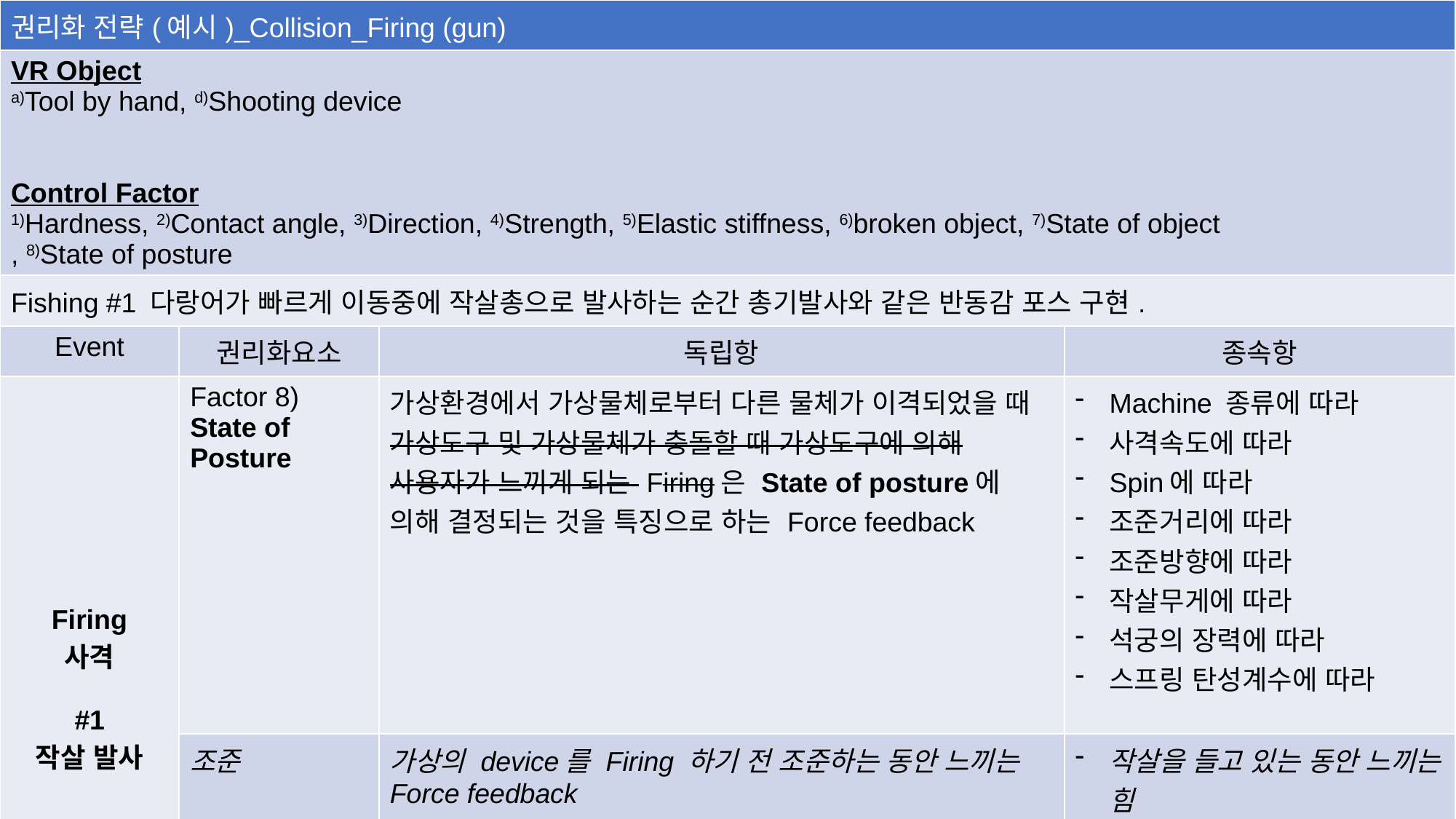

| 권리화 전략(예시)\_Collision\_Firing (gun) |  |  |  |
| --- | --- | --- | --- |
| VR Object a)Tool by hand, d)Shooting device Control Factor 1)Hardness, 2)Contact angle, 3)Direction, 4)Strength, 5)Elastic stiffness, 6)broken object, 7)State of object , 8)State of posture |  |  |  |
| Fishing #1 다랑어가 빠르게 이동중에 작살총으로 발사하는 순간 총기발사와 같은 반동감 포스 구현. |  |  |  |
| Event | 권리화요소 | 독립항 | 종속항 |
| Firing 사격 #1 작살 발사 | Factor 8) State of Posture | 가상환경에서 가상물체로부터 다른 물체가 이격되었을 때 가상도구 및 가상물체가 충돌할 때 가상도구에 의해 사용자가 느끼게 되는 Firing은 State of posture에 의해 결정되는 것을 특징으로 하는 Force feedback | Machine 종류에 따라 사격속도에 따라 Spin에 따라 조준거리에 따라 조준방향에 따라 작살무게에 따라 석궁의 장력에 따라 스프링 탄성계수에 따라 |
|  | 조준 | 가상의 device를 Firing 하기 전 조준하는 동안 느끼는 Force feedback | 작살을 들고 있는 동안 느끼는 힘 |
|  | 명중 | 가상의 device가 Firing 된 후 가상의 물체와 접촉하는 동안 느끼는 Force feedback | 작살로 푹 찌르는 느낌 |
|  | 사격실패 | 가상의 device 가 Firing 된 후 가상의 물체 표면을 빗껴가는 동안 느끼는 Force feedback | 물고기가 아니라 옆의 돌을 빗껴 맞았을 때 느낌 |
#